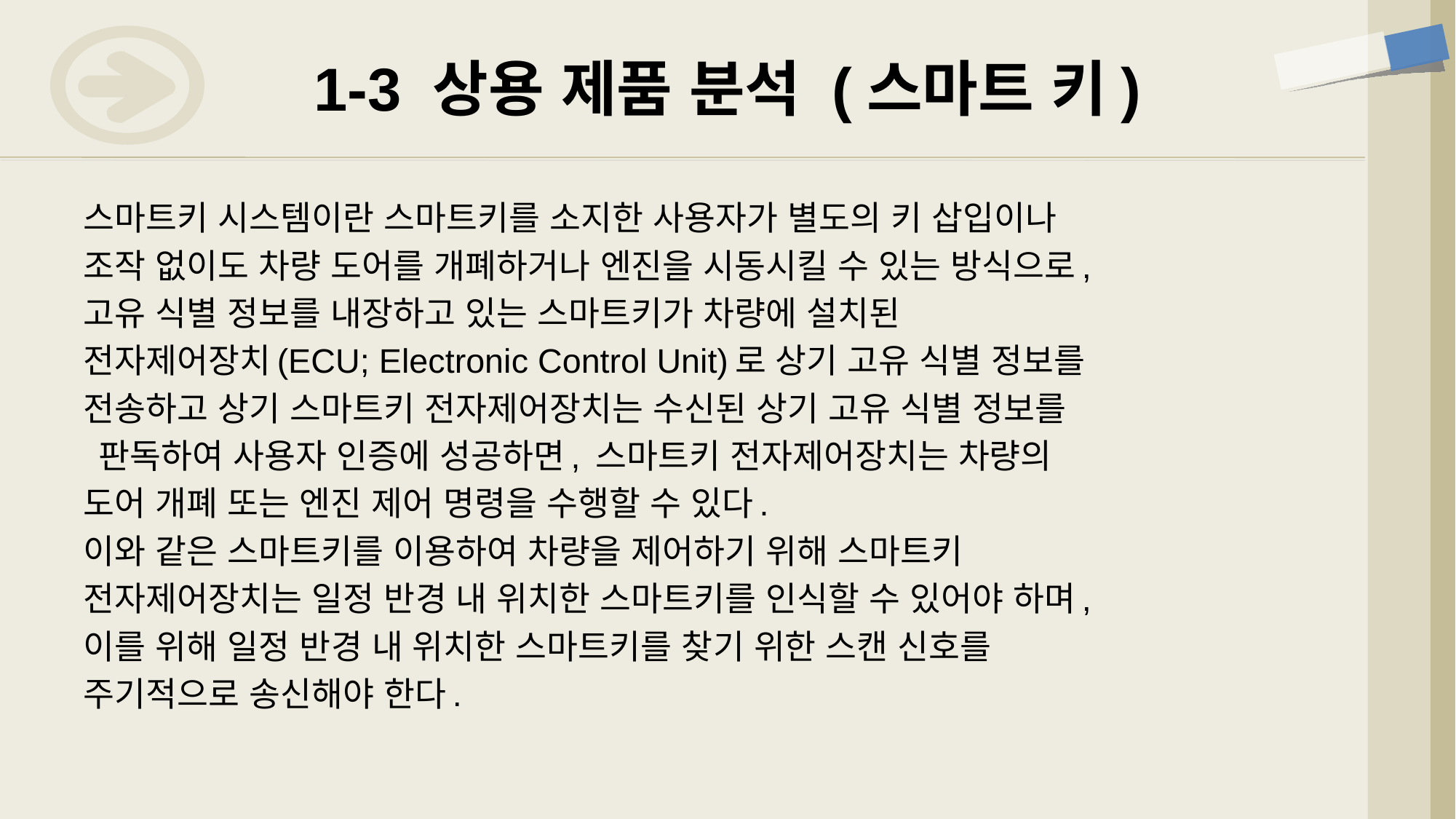

# 1-3 상용 제품 분석 (스마트 키)
스마트키 시스템이란 스마트키를 소지한 사용자가 별도의 키 삽입이나
조작 없이도 차량 도어를 개폐하거나 엔진을 시동시킬 수 있는 방식으로,
고유 식별 정보를 내장하고 있는 스마트키가 차량에 설치된
전자제어장치(ECU; Electronic Control Unit)로 상기 고유 식별 정보를
전송하고 상기 스마트키 전자제어장치는 수신된 상기 고유 식별 정보를
 판독하여 사용자 인증에 성공하면, 스마트키 전자제어장치는 차량의
도어 개폐 또는 엔진 제어 명령을 수행할 수 있다.
이와 같은 스마트키를 이용하여 차량을 제어하기 위해 스마트키
전자제어장치는 일정 반경 내 위치한 스마트키를 인식할 수 있어야 하며,
이를 위해 일정 반경 내 위치한 스마트키를 찾기 위한 스캔 신호를
주기적으로 송신해야 한다.